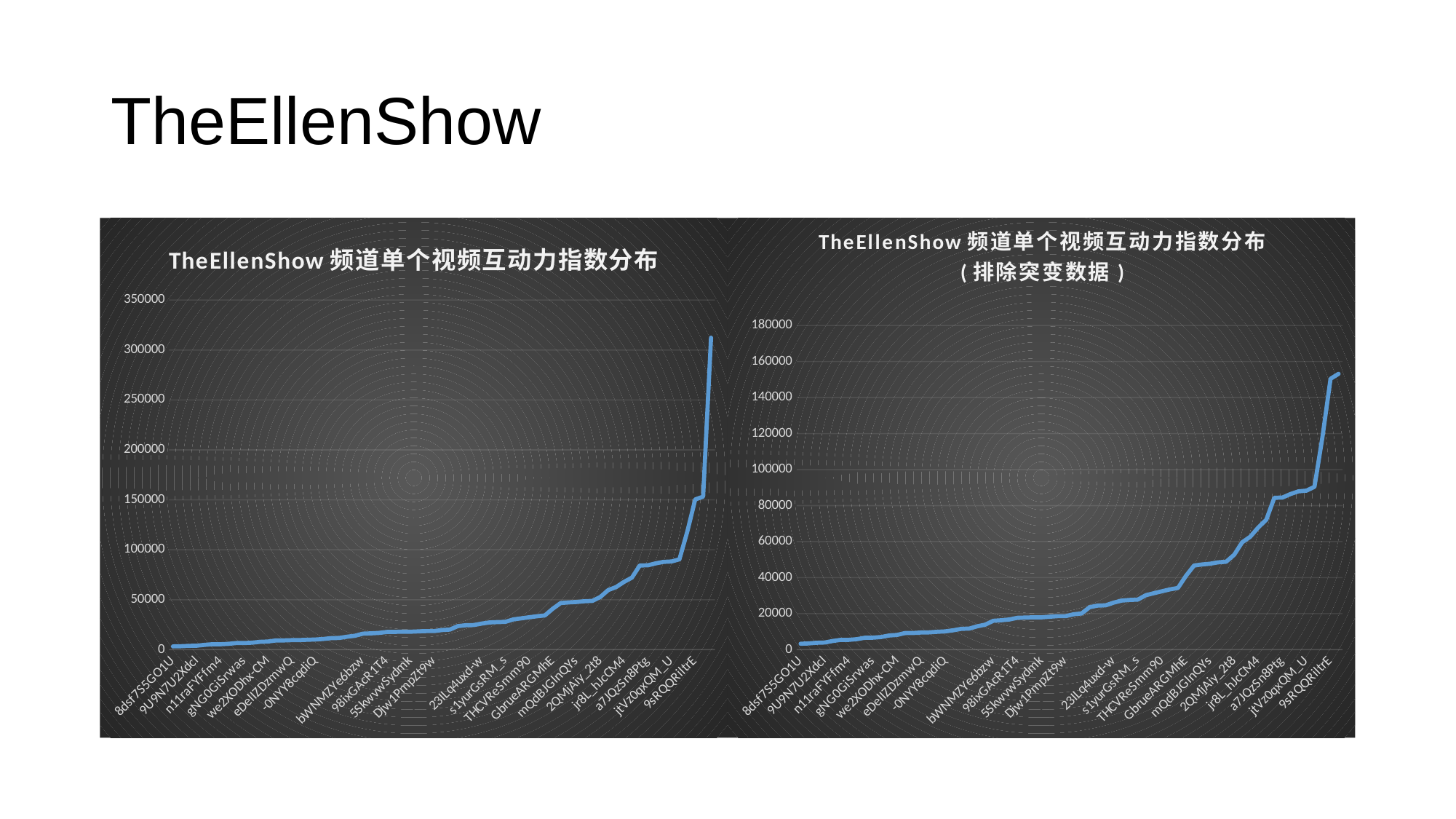

# TheEllenShow

### Chart: TheEllenShow频道单个视频互动力指数分布

| Category | 互动力指数 |
|---|---|
| 8dsf7S5GO1U | 3276.5 |
| Z3OZyb2iWqQ | 3464.6000000000004 |
| P2kfIRZtTOI | 3826.39 |
| 9U9N7U2XdcI | 3975.33 |
| AtbyHpFeVDI | 4820.58 |
| vNfkwsj8RpQ | 5449.32 |
| n11raFYFfm4 | 5461.23 |
| MHEYapANYk4 | 5845.27 |
| yuBqWcSKrCk | 6629.26 |
| gNG0GiSrwas | 6665.360000000001 |
| bye513KciIk | 7002.9 |
| JgByDCdtNE8 | 7858.6900000000005 |
| we2XODhx-CM | 8171.75 |
| mNhxFzR25Rs | 9222.07 |
| UYZ1WjJI1NM | 9256.130000000001 |
| eDelIZDzmwQ | 9530.48 |
| LSDCUIn33G4 | 9612.01 |
| t4NRe5NI5Gc | 9915.93 |
| -0NYY8cqdiQ | 10160.46 |
| CKPMAICRYuw | 10753.0 |
| -0CMnp02rNY | 11561.650000000001 |
|  | 11708.01 |
| 3GUYMZXyf9Y | 12963.7 |
| lsyXtbi9znw | 13913.400000000001 |
| bWNMZYe6bzw | 16048.119999999999 |
| dLRMA_lWsDY | 16327.59 |
| MKc22HuE_94 | 16762.33 |
| 98ixGAcR1T4 | 17689.85 |
| Ob48twC1yf8 | 17831.8 |
| 4csQhMHvQWk | 17960.45 |
| 5SkwvwSydmk | 17963.760000000002 |
| BubFE0CYMYg | 18293.68 |
| OZqsFkJpvj0 | 18596.14 |
| Djw1PmpZt9w | 18602.12 |
| efNXlVeeLIw | 19645.559999999998 |
| h_67XloYXTc | 20107.760000000002 |
|  | 23596.85 |
| 43hsIO_Jxtg | 24475.36 |
| J-7FkW1Cuic | 24633.1 |
| 23ILq4uxd-w | 26117.4 |
| 6NAISxSPVSQ | 27275.309999999998 |
| 1RZYOeQeIXE | 27596.86 |
| s1yurGsRM_s | 27801.739999999998 |
| KKD9DLbRak8 | 30261.760000000002 |
| ZnQGzfrEpsc | 31347.62 |
| THCVReSmm90 | 32415.86 |
| IB8_pdzWy6Q | 33474.05 |
| jYwgqUUx_7s | 34272.99 |
| GbrueARGMhE | 40989.66 |
| QVoleJYgdM8 | 46690.74 |
| 8hKbIhrb1WU | 47326.03 |
| mQdBJGlnQYs | 47727.81 |
| Dv4Ph97jv44 | 48480.58 |
| ipWfcK1HVdA | 48829.17 |
| 2QMjAiy_2t8 | 52714.369999999995 |
| 5JYqTSSH6IA | 59620.42 |
| yc-iu4MjK1g | 62699.75 |
| jr8L_hJcCM4 | 67849.51000000001 |
| bPNi_492aEQ | 72159.27 |
| ckS1F3mJzb0 | 84347.48000000001 |
| a7JQzSn8Ptg | 84427.78 |
| _wrEYqdTf98 | 86387.35 |
| ad_higXixRA | 87887.64 |
| jtVz0qxQM_U | 88304.04 |
| yc0kcGgg3o0 | 90440.32 |
| f3mOQCjL10g | 118261.26000000001 |
| 9sRQQRiltrE | 150403.88 |
| IOuFE-6Awos | 153175.62 |
| KiBS-dbv_x0 | 312341.27 |

### Chart: TheEllenShow频道单个视频互动力指数分布
(排除突变数据)

| Category | 互动力指数 |
|---|---|
| 8dsf7S5GO1U | 3276.5 |
| Z3OZyb2iWqQ | 3464.6000000000004 |
| P2kfIRZtTOI | 3826.39 |
| 9U9N7U2XdcI | 3975.33 |
| AtbyHpFeVDI | 4820.58 |
| vNfkwsj8RpQ | 5449.32 |
| n11raFYFfm4 | 5461.23 |
| MHEYapANYk4 | 5845.27 |
| yuBqWcSKrCk | 6629.26 |
| gNG0GiSrwas | 6665.360000000001 |
| bye513KciIk | 7002.9 |
| JgByDCdtNE8 | 7858.6900000000005 |
| we2XODhx-CM | 8171.75 |
| mNhxFzR25Rs | 9222.07 |
| UYZ1WjJI1NM | 9256.130000000001 |
| eDelIZDzmwQ | 9530.48 |
| LSDCUIn33G4 | 9612.01 |
| t4NRe5NI5Gc | 9915.93 |
| -0NYY8cqdiQ | 10160.46 |
| CKPMAICRYuw | 10753.0 |
| -0CMnp02rNY | 11561.650000000001 |
|  | 11708.01 |
| 3GUYMZXyf9Y | 12963.7 |
| lsyXtbi9znw | 13913.400000000001 |
| bWNMZYe6bzw | 16048.119999999999 |
| dLRMA_lWsDY | 16327.59 |
| MKc22HuE_94 | 16762.33 |
| 98ixGAcR1T4 | 17689.85 |
| Ob48twC1yf8 | 17831.8 |
| 4csQhMHvQWk | 17960.45 |
| 5SkwvwSydmk | 17963.760000000002 |
| BubFE0CYMYg | 18293.68 |
| OZqsFkJpvj0 | 18596.14 |
| Djw1PmpZt9w | 18602.12 |
| efNXlVeeLIw | 19645.559999999998 |
| h_67XloYXTc | 20107.760000000002 |
|  | 23596.85 |
| 43hsIO_Jxtg | 24475.36 |
| J-7FkW1Cuic | 24633.1 |
| 23ILq4uxd-w | 26117.4 |
| 6NAISxSPVSQ | 27275.309999999998 |
| 1RZYOeQeIXE | 27596.86 |
| s1yurGsRM_s | 27801.739999999998 |
| KKD9DLbRak8 | 30261.760000000002 |
| ZnQGzfrEpsc | 31347.62 |
| THCVReSmm90 | 32415.86 |
| IB8_pdzWy6Q | 33474.05 |
| jYwgqUUx_7s | 34272.99 |
| GbrueARGMhE | 40989.66 |
| QVoleJYgdM8 | 46690.74 |
| 8hKbIhrb1WU | 47326.03 |
| mQdBJGlnQYs | 47727.81 |
| Dv4Ph97jv44 | 48480.58 |
| ipWfcK1HVdA | 48829.17 |
| 2QMjAiy_2t8 | 52714.369999999995 |
| 5JYqTSSH6IA | 59620.42 |
| yc-iu4MjK1g | 62699.75 |
| jr8L_hJcCM4 | 67849.51000000001 |
| bPNi_492aEQ | 72159.27 |
| ckS1F3mJzb0 | 84347.48000000001 |
| a7JQzSn8Ptg | 84427.78 |
| _wrEYqdTf98 | 86387.35 |
| ad_higXixRA | 87887.64 |
| jtVz0qxQM_U | 88304.04 |
| yc0kcGgg3o0 | 90440.32 |
| f3mOQCjL10g | 118261.26000000001 |
| 9sRQQRiltrE | 150403.88 |
| IOuFE-6Awos | 153175.62 |